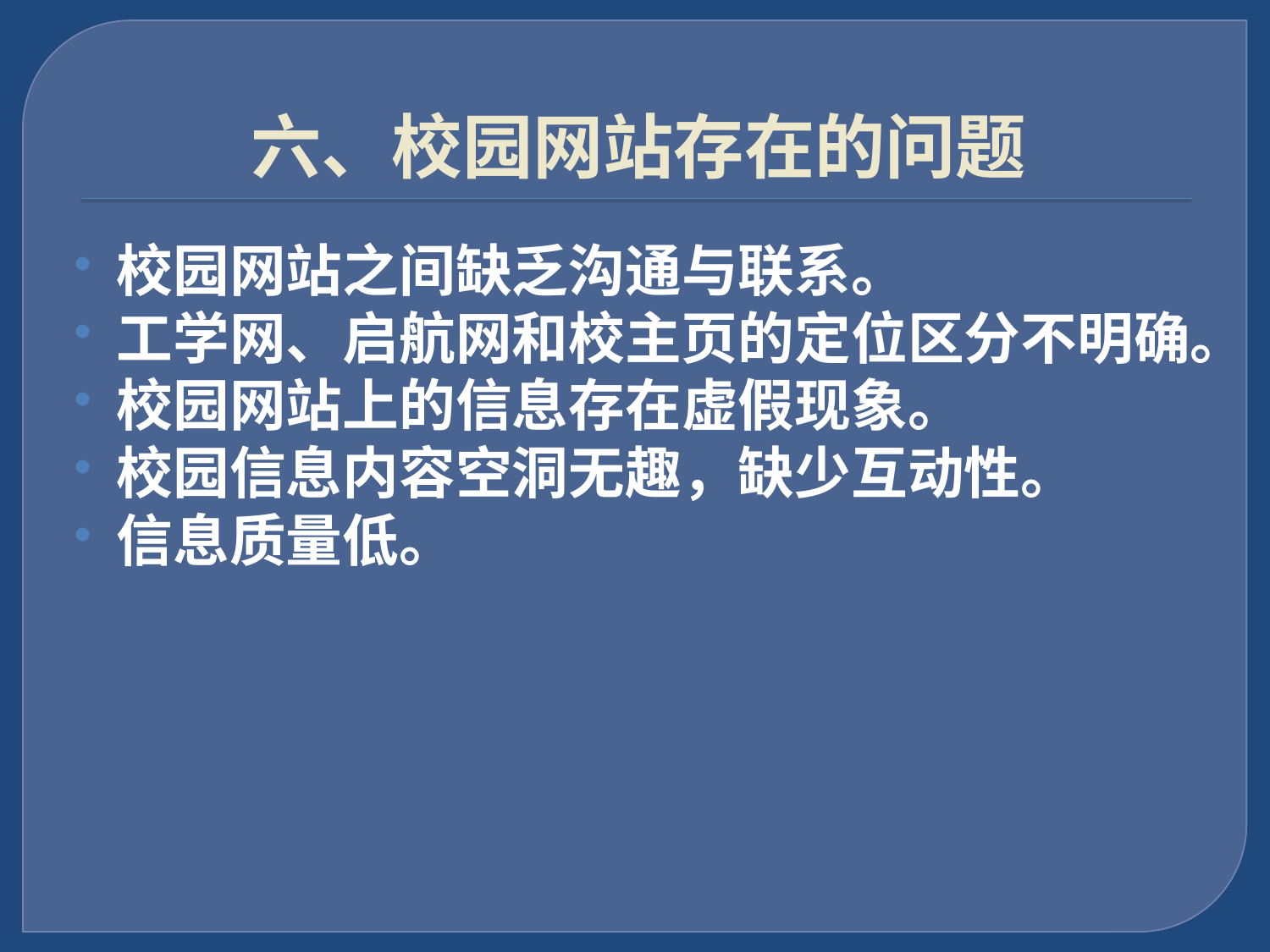

# 六、校园网站存在的问题
校园网站之间缺乏沟通与联系。
工学网、启航网和校主页的定位区分不明确。
校园网站上的信息存在虚假现象。
校园信息内容空洞无趣，缺少互动性。
信息质量低。